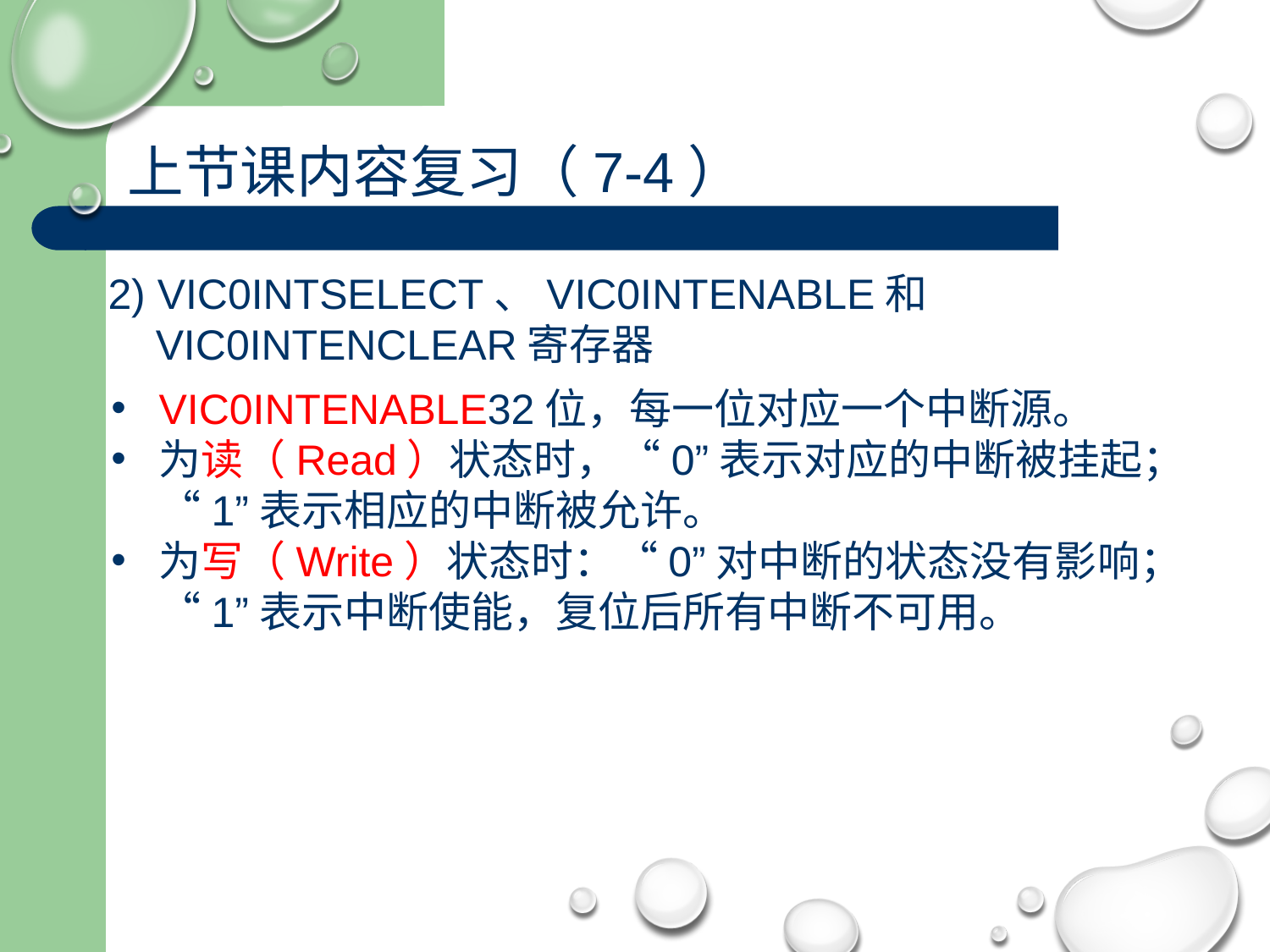

上节课内容复习（7-4）
2) VIC0INTSELECT、VIC0INTENABLE和VIC0INTENCLEAR寄存器
VIC0INTENABLE32位，每一位对应一个中断源。
为读（Read）状态时，“0”表示对应的中断被挂起；“1”表示相应的中断被允许。
为写（Write）状态时：“0”对中断的状态没有影响；“1”表示中断使能，复位后所有中断不可用。